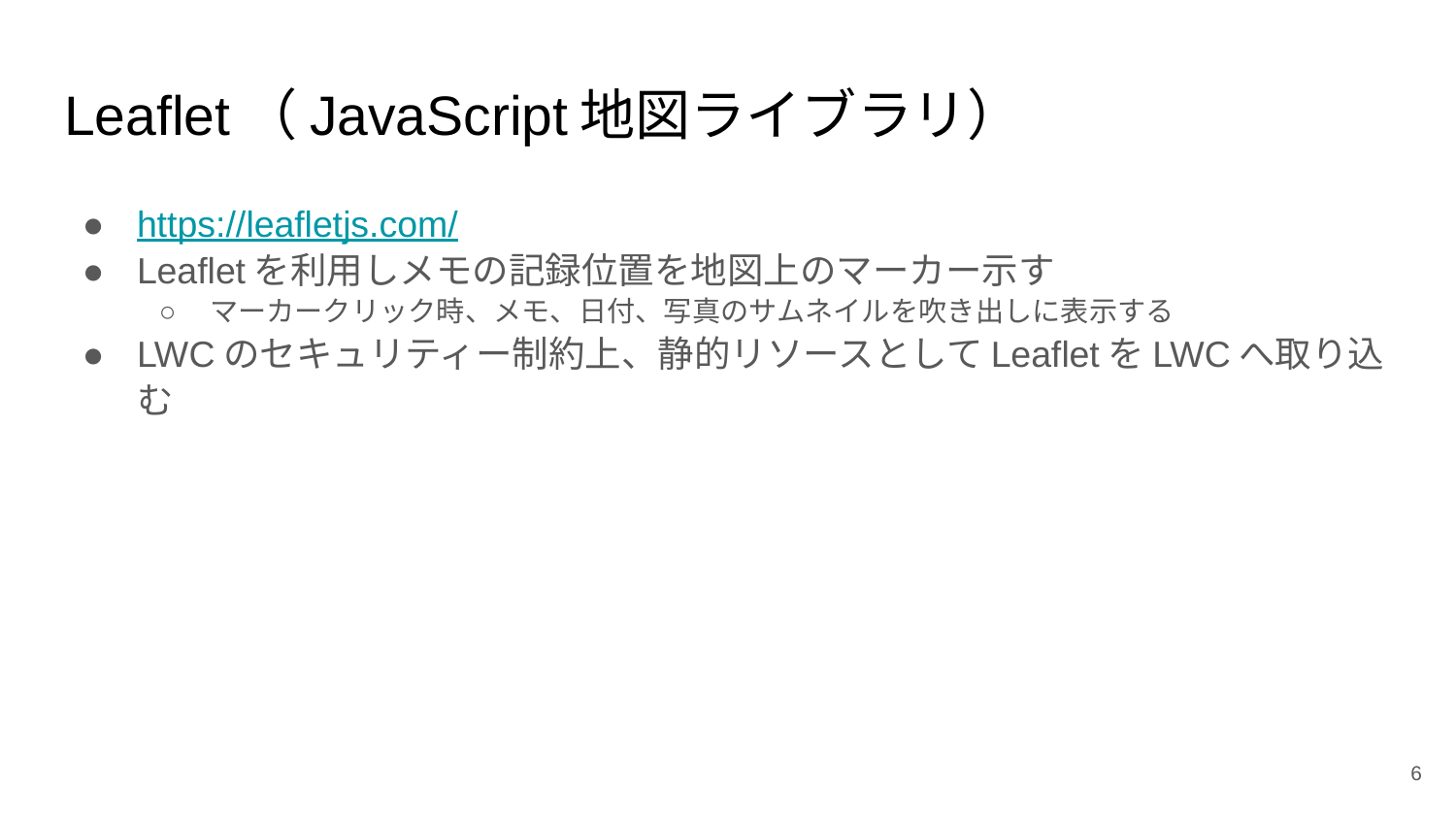

# Leaflet（JavaScript地図ライブラリ）
https://leafletjs.com/
Leafletを利用しメモの記録位置を地図上のマーカー示す
マーカークリック時、メモ、日付、写真のサムネイルを吹き出しに表示する
LWCのセキュリティー制約上、静的リソースとしてLeafletをLWCへ取り込む
6